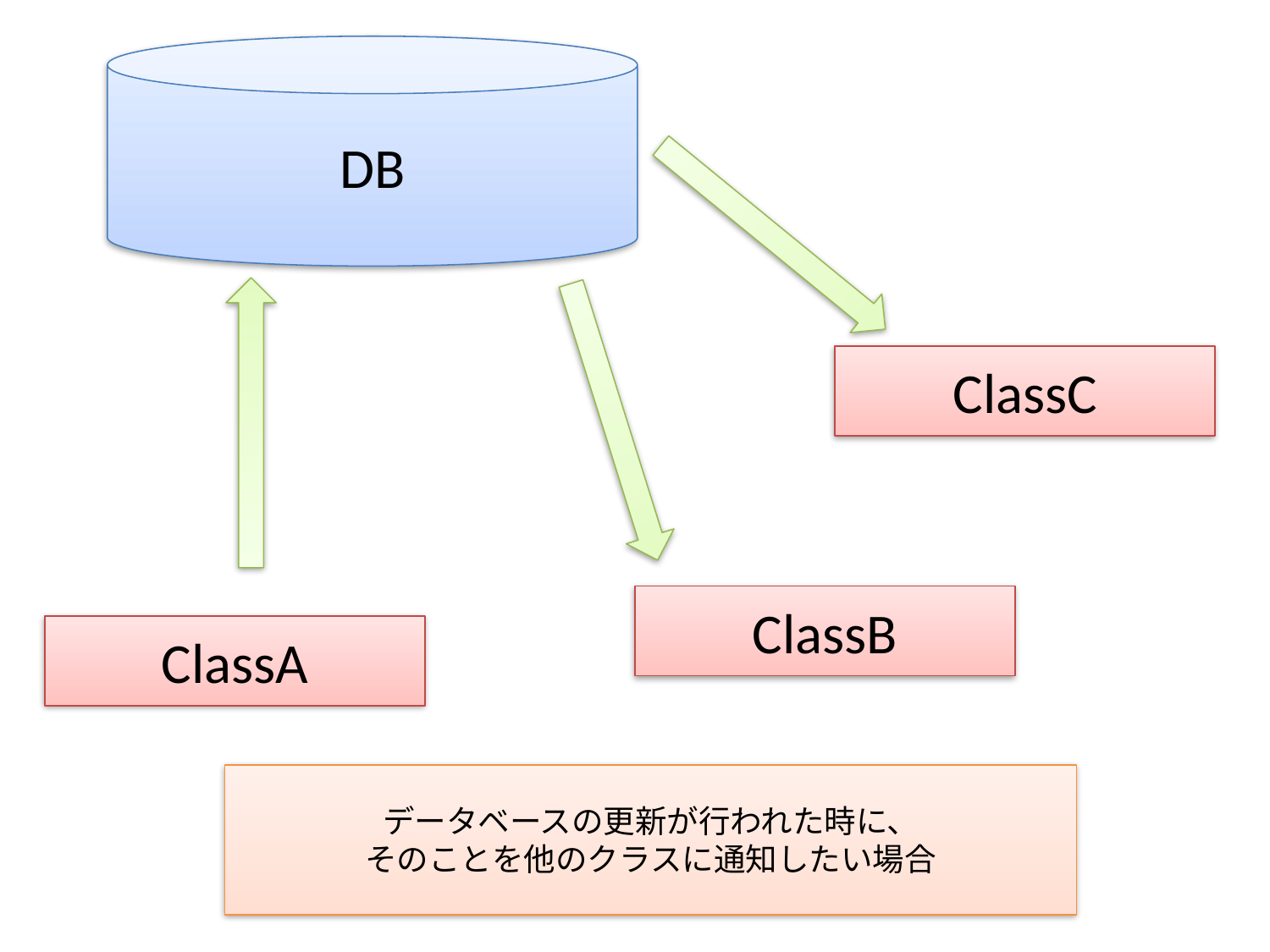

DB

ClassC
ClassB
ClassA
データベースの更新が行われた時に、
そのことを他のクラスに通知したい場合